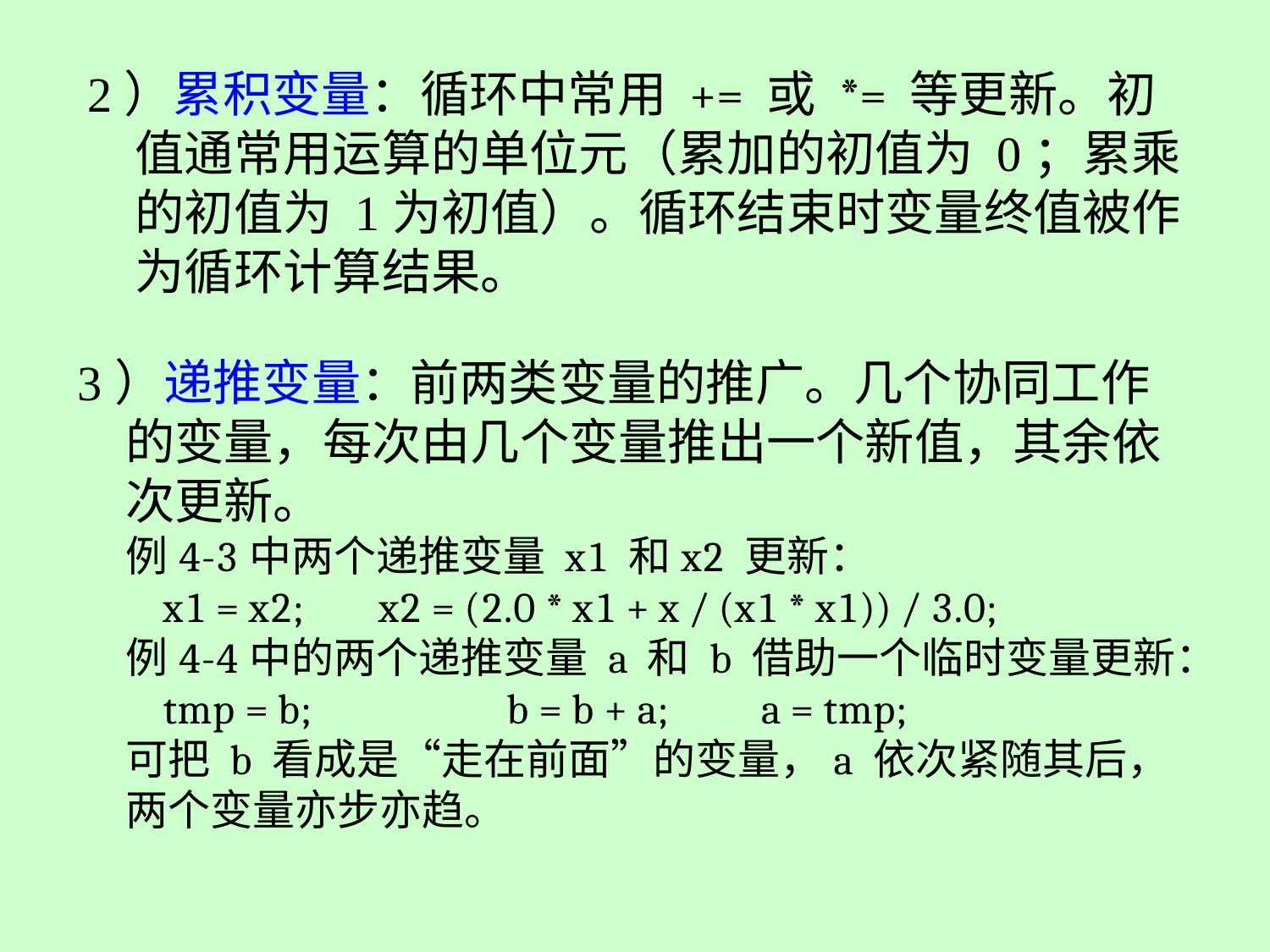

2）累积变量：循环中常用 += 或 *= 等更新。初值通常用运算的单位元（累加的初值为 0；累乘的初值为 1为初值）。循环结束时变量终值被作为循环计算结果。
3）递推变量：前两类变量的推广。几个协同工作的变量，每次由几个变量推出一个新值，其余依次更新。
例4-3中两个递推变量 x1 和x2 更新：
    x1 = x2;        x2 = (2.0 * x1 + x / (x1 * x1)) / 3.0;
例4-4中的两个递推变量 a 和 b 借助一个临时变量更新：
    tmp = b;		b = b + a;	a = tmp;
可把 b 看成是“走在前面”的变量，a 依次紧随其后，两个变量亦步亦趋。
40